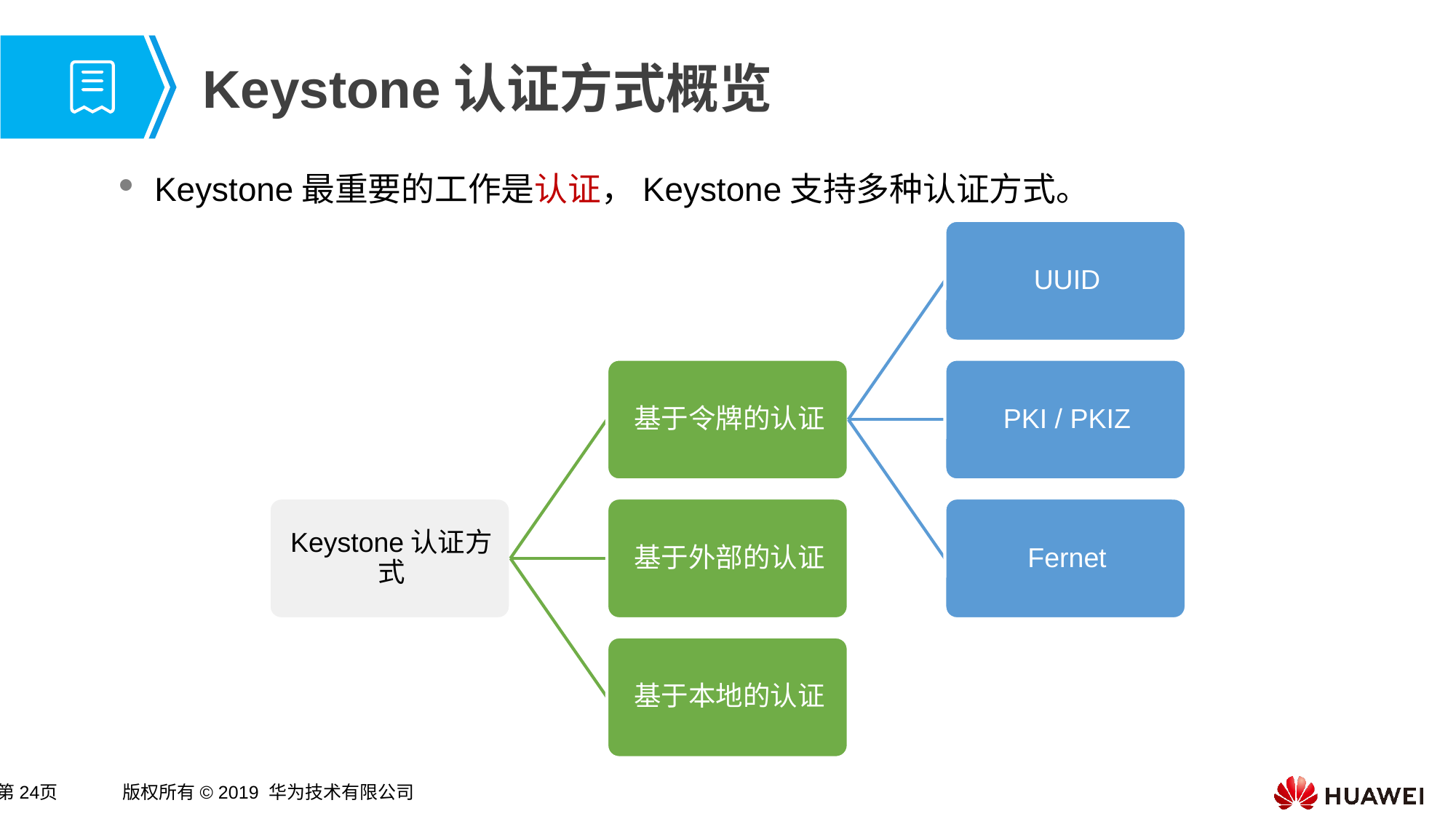

# Keystone认证方式概览
Keystone最重要的工作是认证，Keystone支持多种认证方式。
Keystone认证方式

基于令牌的认证

UUID

PKI / PKIZ

Fernet

基于外部的认证

基于本地的认证